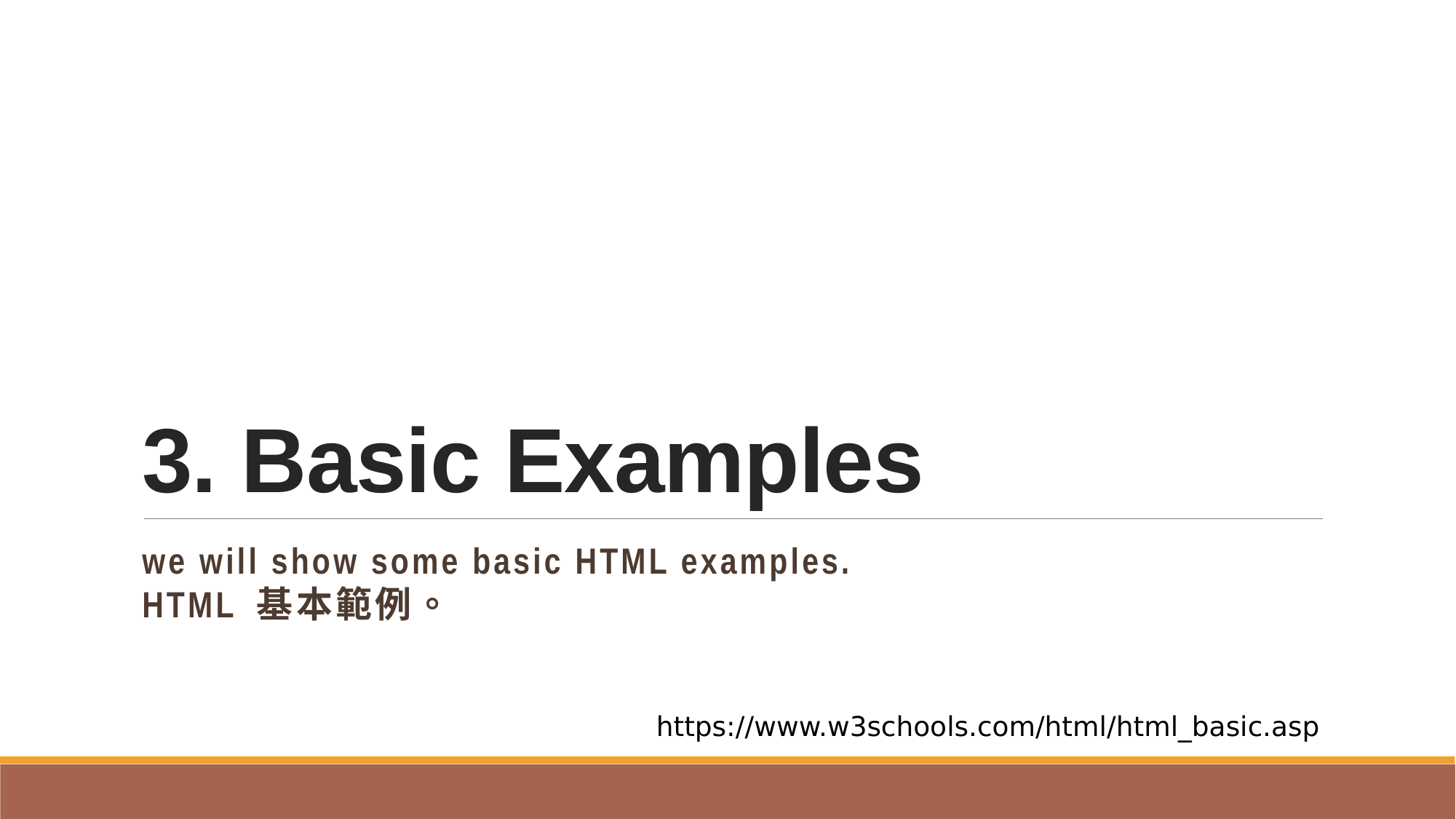

# 3. Basic Examples
we will show some basic HTML examples.
HTML 基本範例。

https://www.w3schools.com/html/html_basic.asp